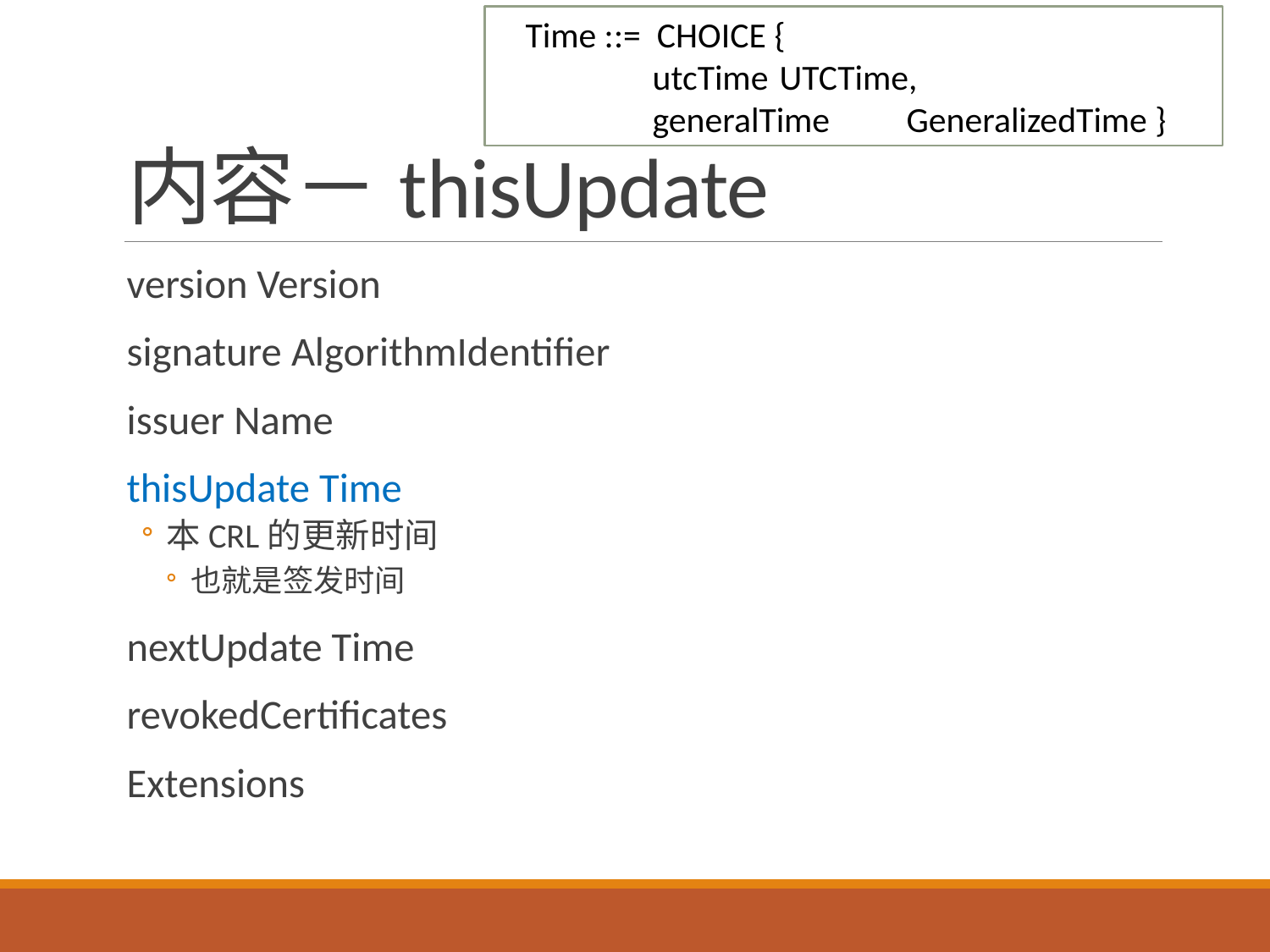

Time ::=  CHOICE {
    	utcTime 	UTCTime,
	generalTime	GeneralizedTime }
# 内容－thisUpdate
version Version
signature AlgorithmIdentifier
issuer Name
thisUpdate Time
本CRL的更新时间
也就是签发时间
nextUpdate Time
revokedCertificates
Extensions
32